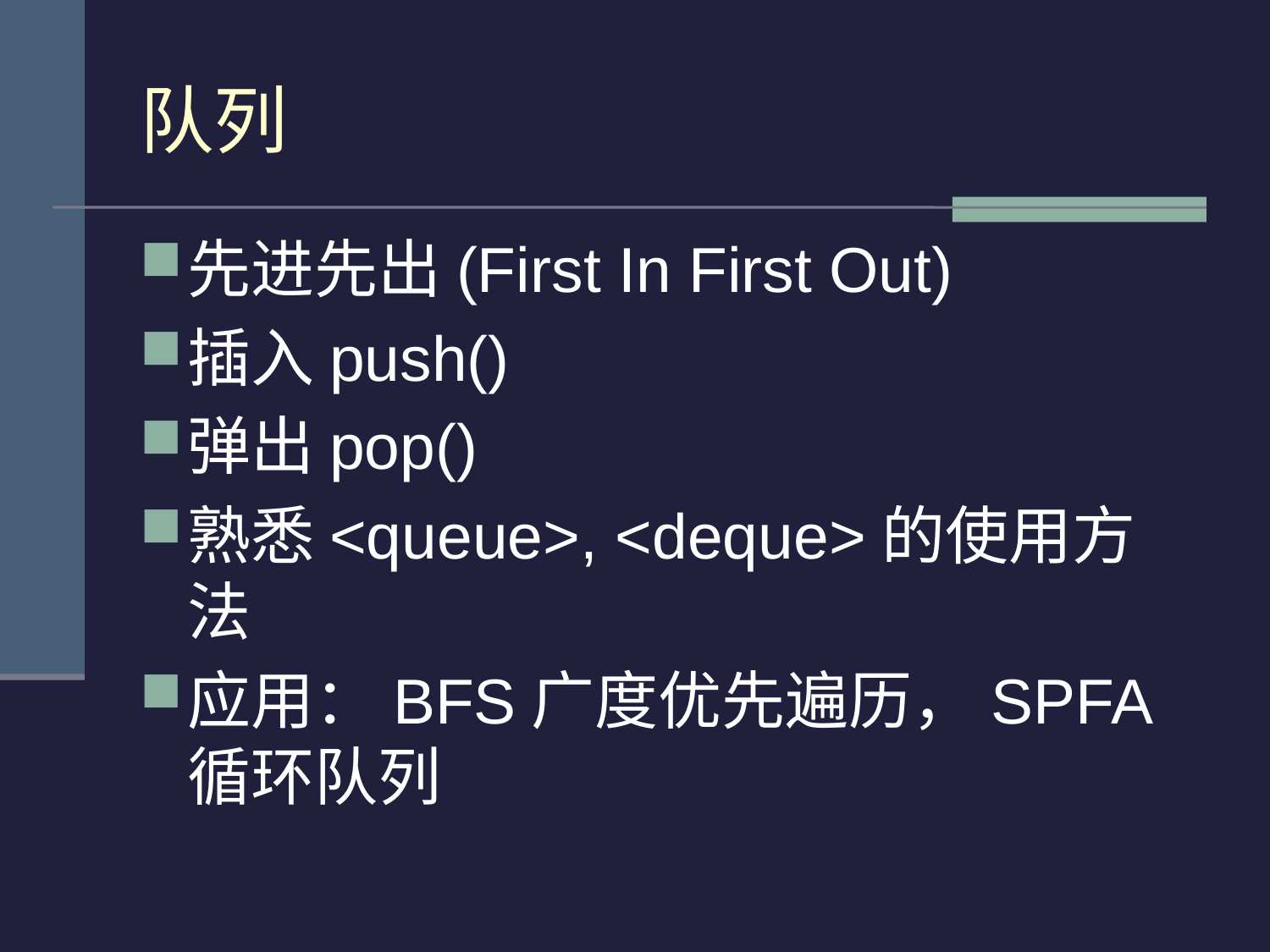

# 队列
先进先出(First In First Out)
插入push()
弹出pop()
熟悉<queue>, <deque>的使用方法
应用：BFS广度优先遍历，SPFA循环队列